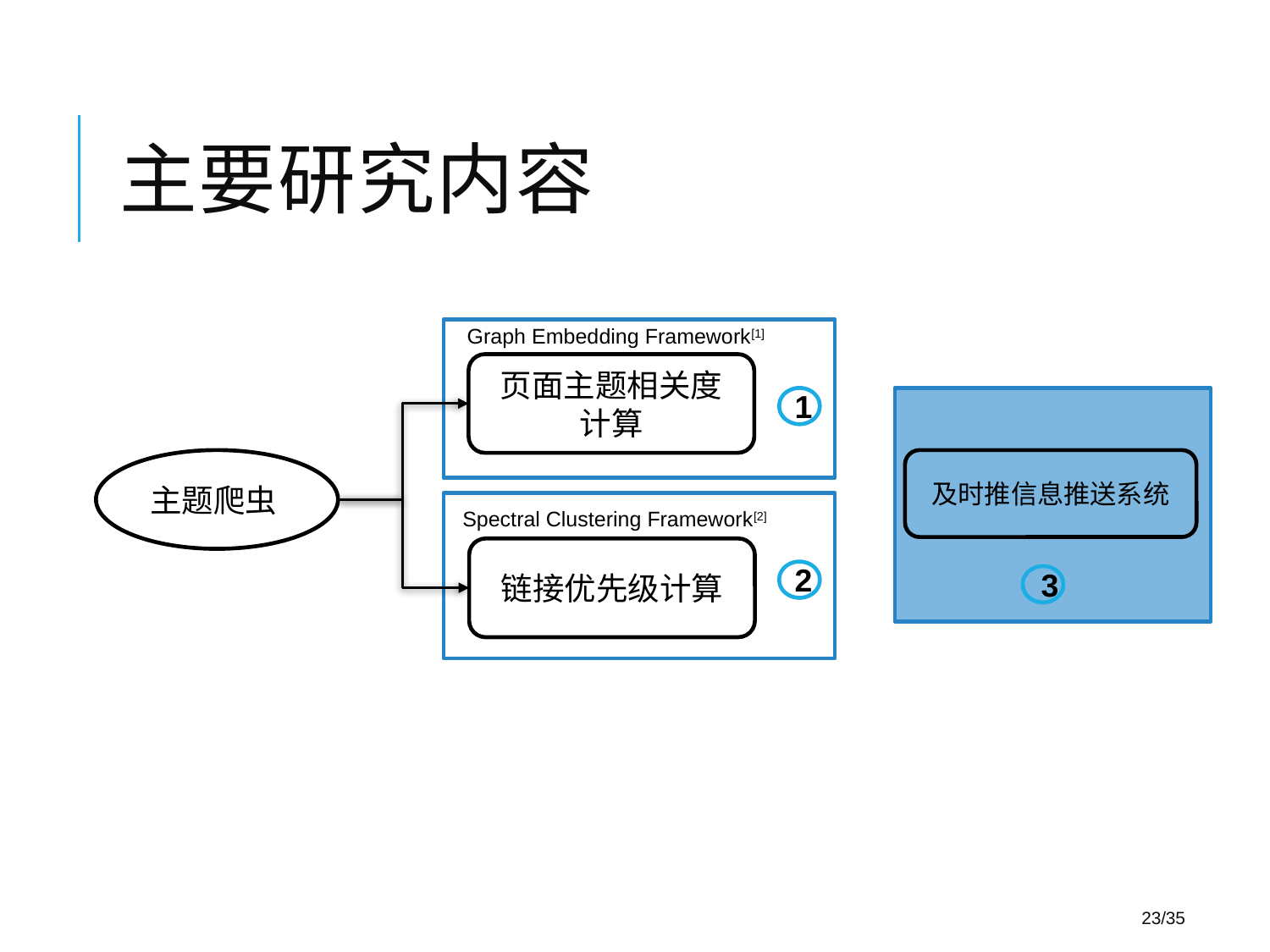

# 主要研究内容
Graph Embedding Framework[1]

页面主题相关度计算
1

主题爬虫
及时推信息推送系统

Spectral Clustering Framework[2]
链接优先级计算
2
3
23/35